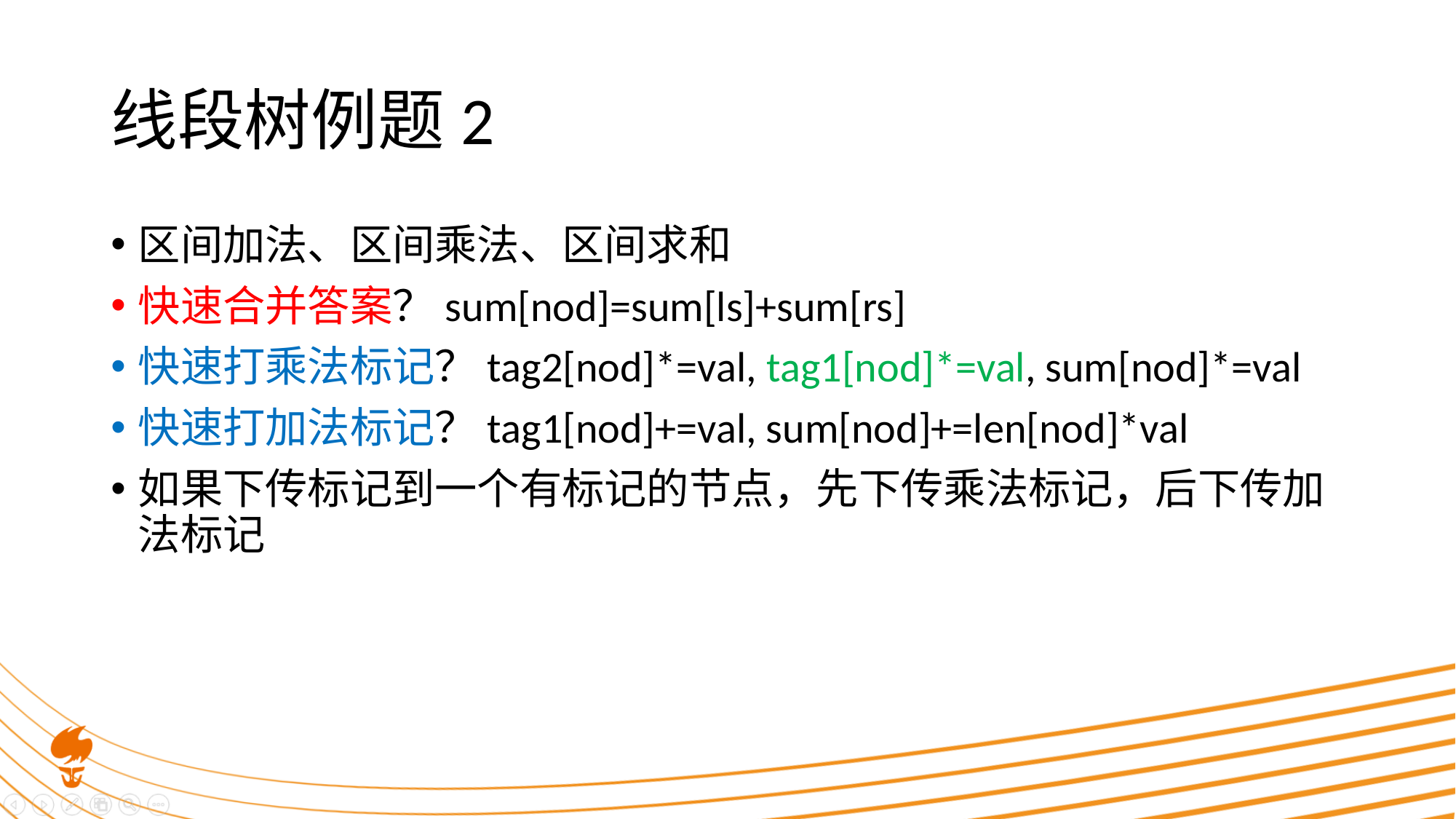

# 线段树例题2
区间加法、区间乘法、区间求和
快速合并答案？sum[nod]=sum[ls]+sum[rs]
快速打乘法标记？tag2[nod]*=val, tag1[nod]*=val, sum[nod]*=val
快速打加法标记？tag1[nod]+=val, sum[nod]+=len[nod]*val
如果下传标记到一个有标记的节点，先下传乘法标记，后下传加法标记